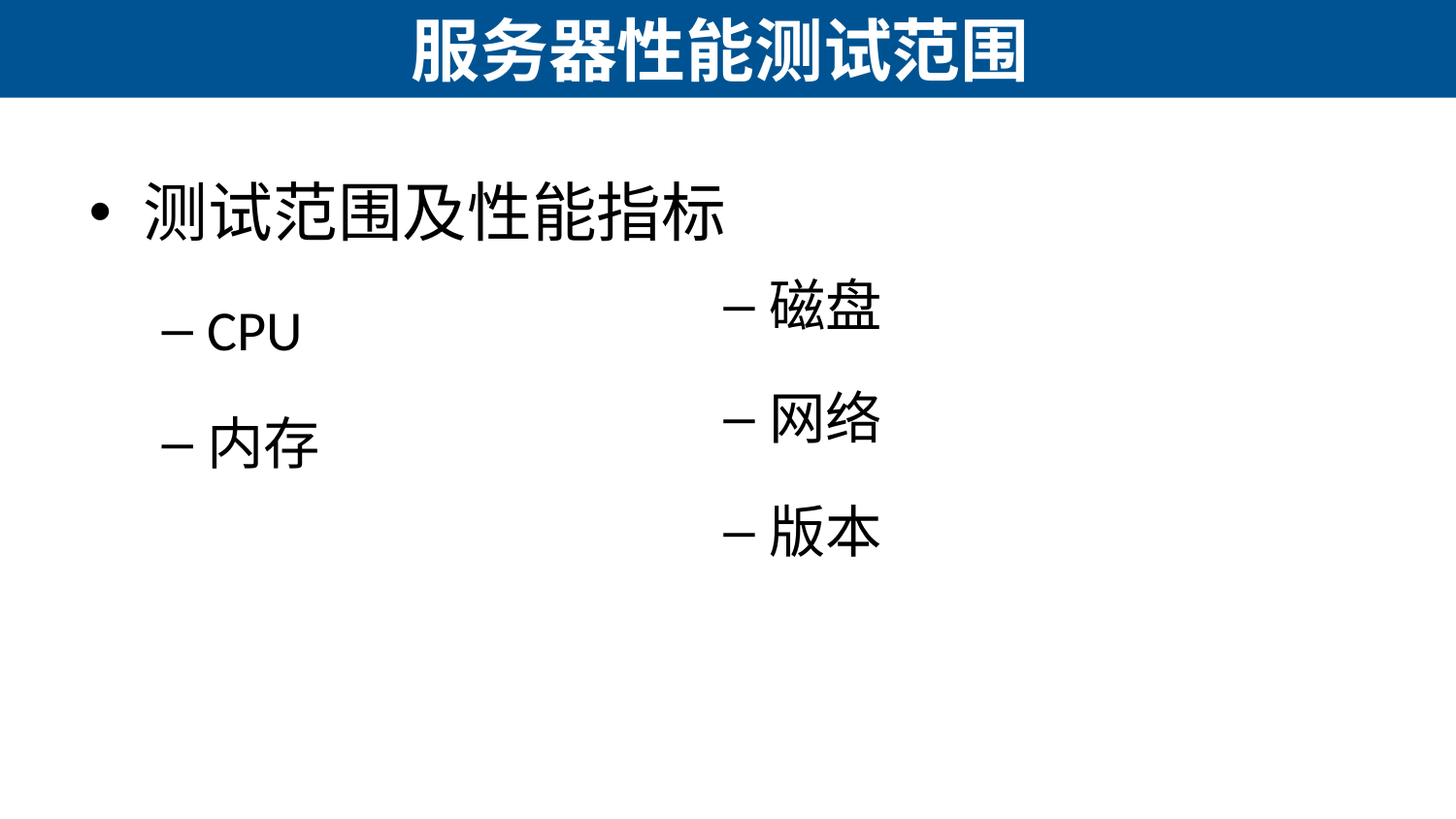

# 服务器性能测试范围
测试范围及性能指标
CPU
内存
磁盘
网络
版本